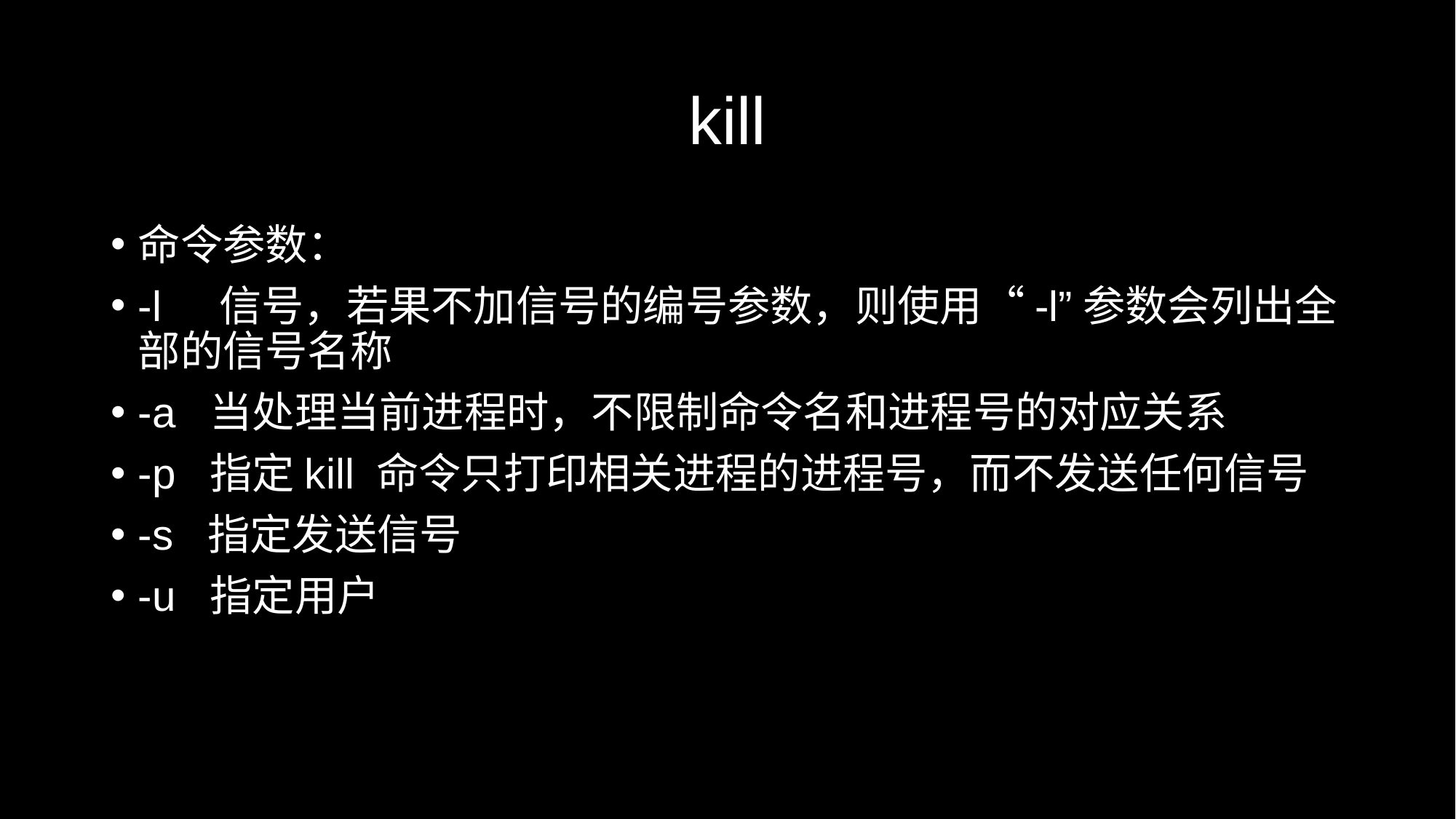

# kill
命令参数：
-l    信号，若果不加信号的编号参数，则使用“-l”参数会列出全部的信号名称
-a  当处理当前进程时，不限制命令名和进程号的对应关系
-p  指定kill 命令只打印相关进程的进程号，而不发送任何信号
-s  指定发送信号
-u  指定用户